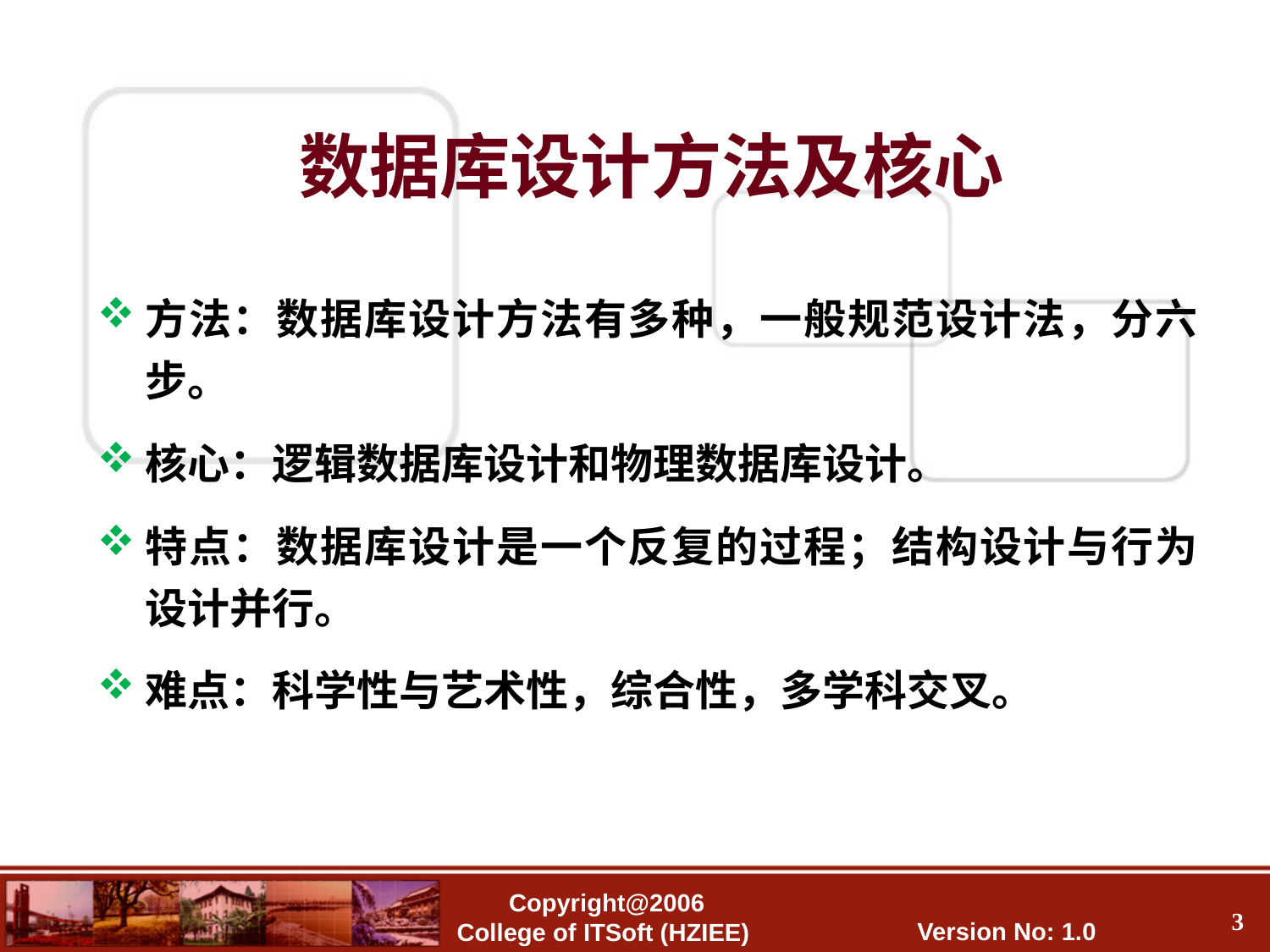

数据库设计方法及核心
方法：数据库设计方法有多种，一般规范设计法，分六步。
核心：逻辑数据库设计和物理数据库设计。
特点：数据库设计是一个反复的过程；结构设计与行为设计并行。
难点：科学性与艺术性，综合性，多学科交叉。